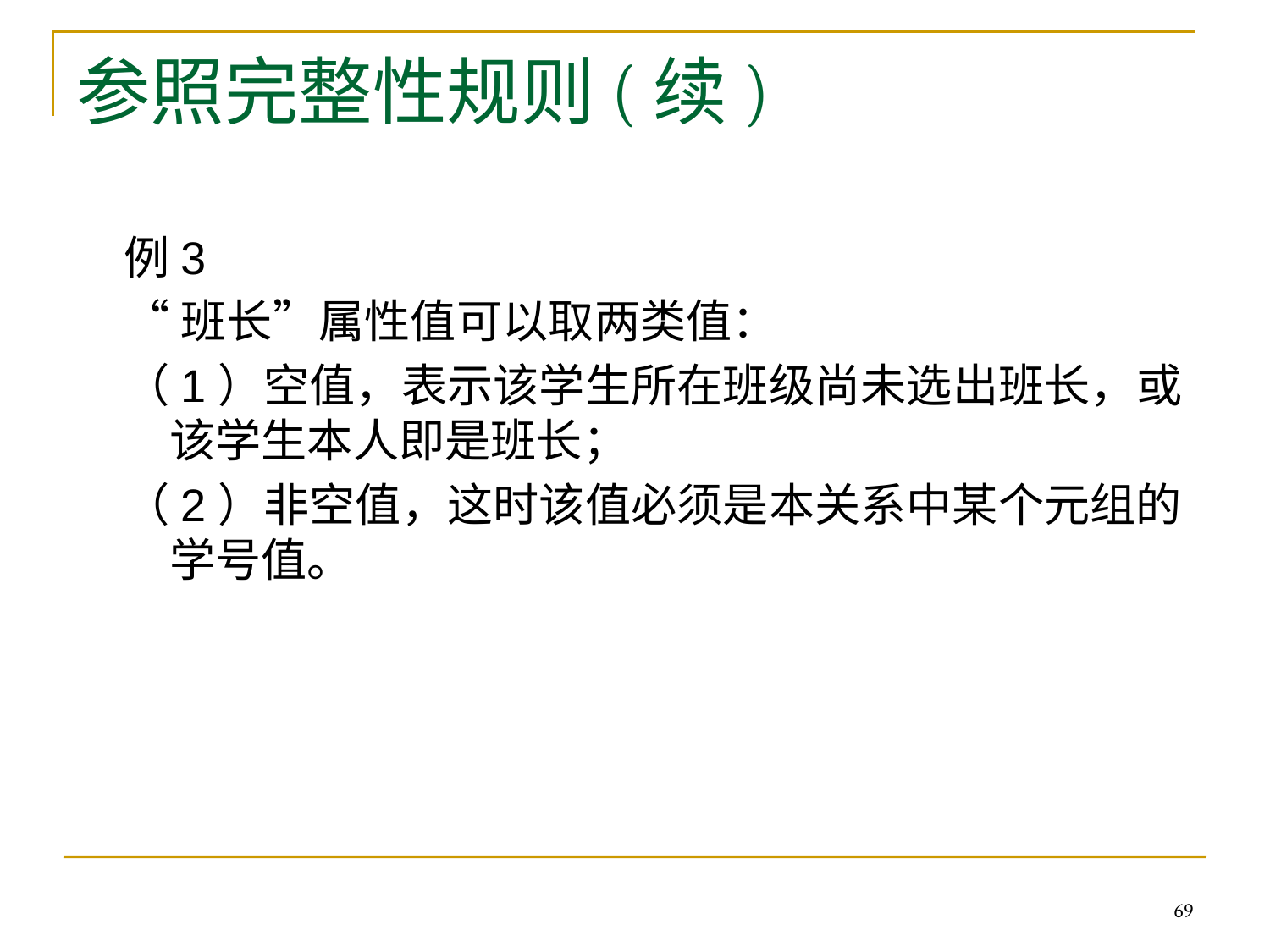

# 参照完整性规则(续)
例3
“班长”属性值可以取两类值：
（1）空值，表示该学生所在班级尚未选出班长，或该学生本人即是班长；
（2）非空值，这时该值必须是本关系中某个元组的学号值。
69